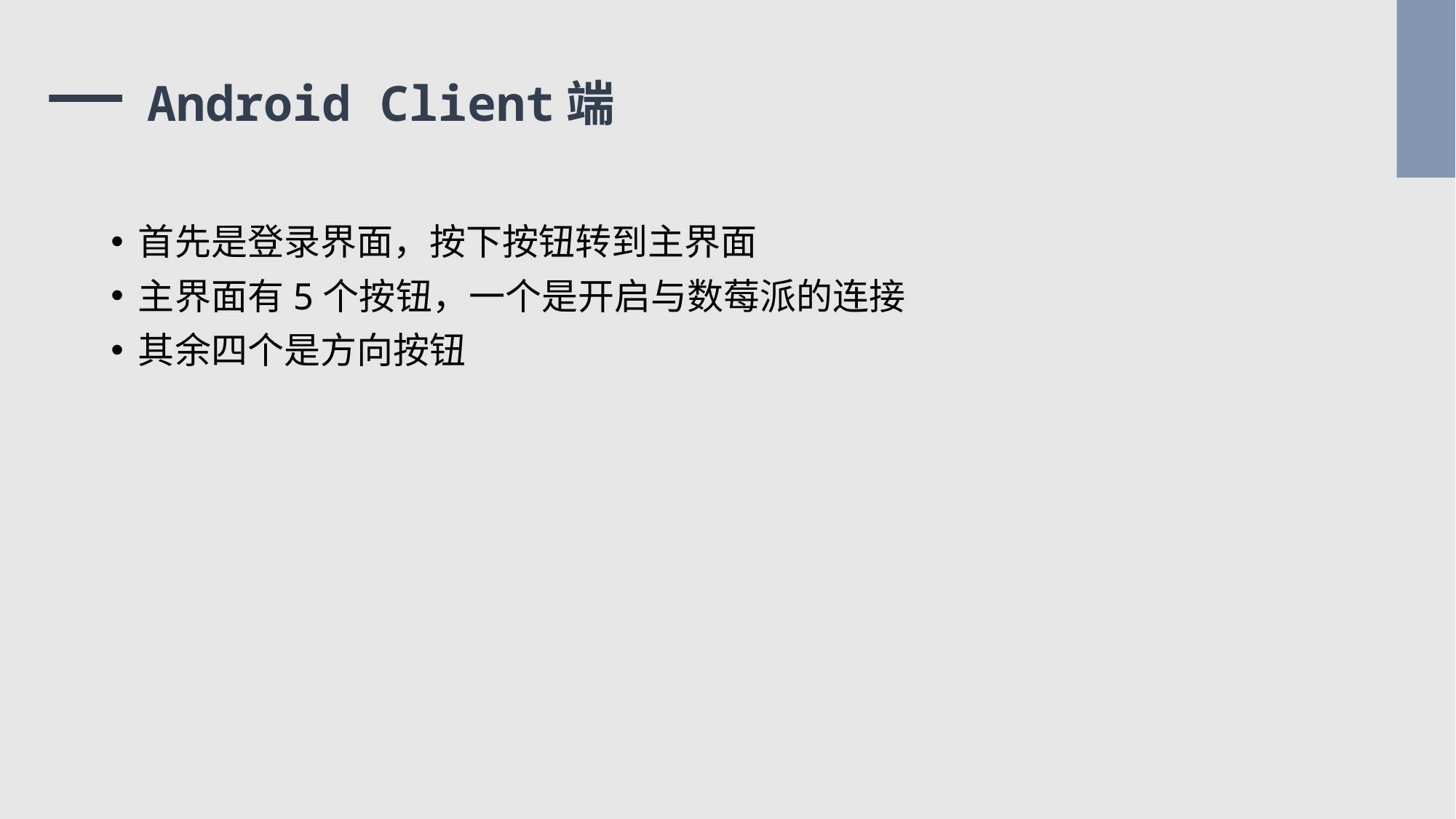

# Android Client端
首先是登录界面，按下按钮转到主界面
主界面有5个按钮，一个是开启与数莓派的连接
其余四个是方向按钮